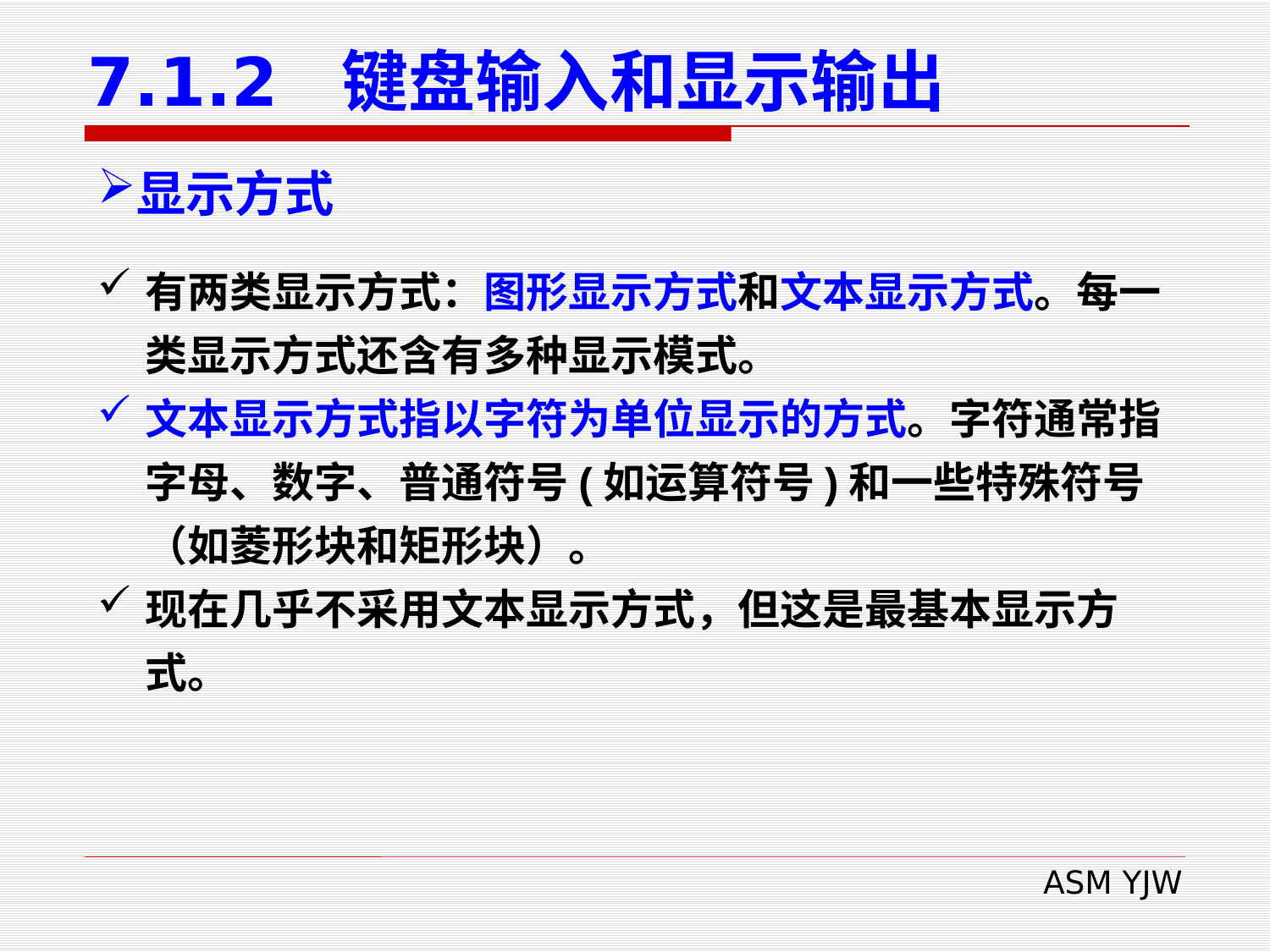

# 7.1.2  键盘输入和显示输出
显示方式
有两类显示方式：图形显示方式和文本显示方式。每一类显示方式还含有多种显示模式。
文本显示方式指以字符为单位显示的方式。字符通常指字母、数字、普通符号(如运算符号)和一些特殊符号（如菱形块和矩形块）。
现在几乎不采用文本显示方式，但这是最基本显示方式。